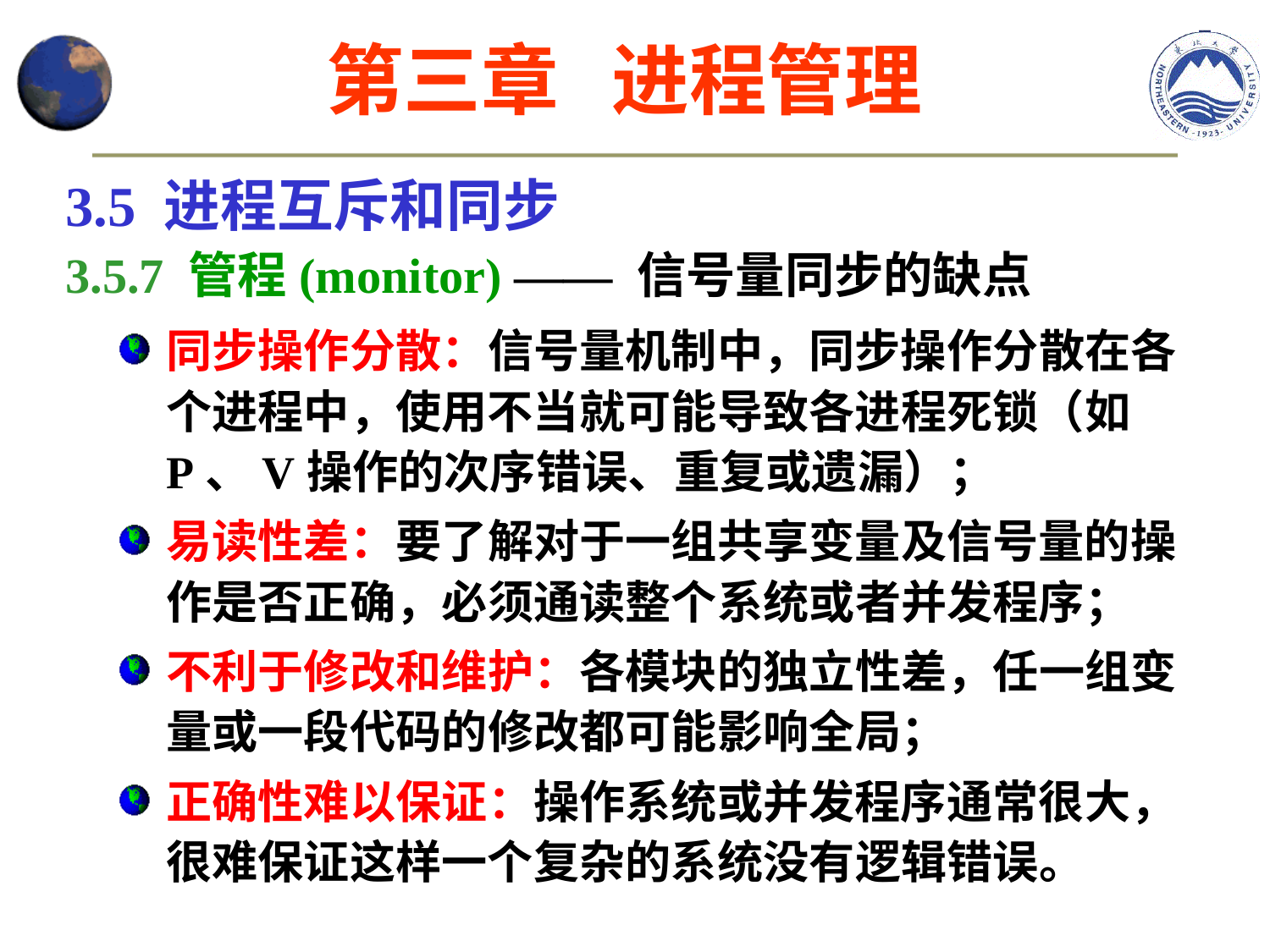

第三章   进程管理
3.5 进程互斥和同步
3.5.7 管程(monitor) —— 信号量同步的缺点
同步操作分散：信号量机制中，同步操作分散在各个进程中，使用不当就可能导致各进程死锁（如P、V操作的次序错误、重复或遗漏）；
易读性差：要了解对于一组共享变量及信号量的操作是否正确，必须通读整个系统或者并发程序；
不利于修改和维护：各模块的独立性差，任一组变量或一段代码的修改都可能影响全局；
正确性难以保证：操作系统或并发程序通常很大，很难保证这样一个复杂的系统没有逻辑错误。